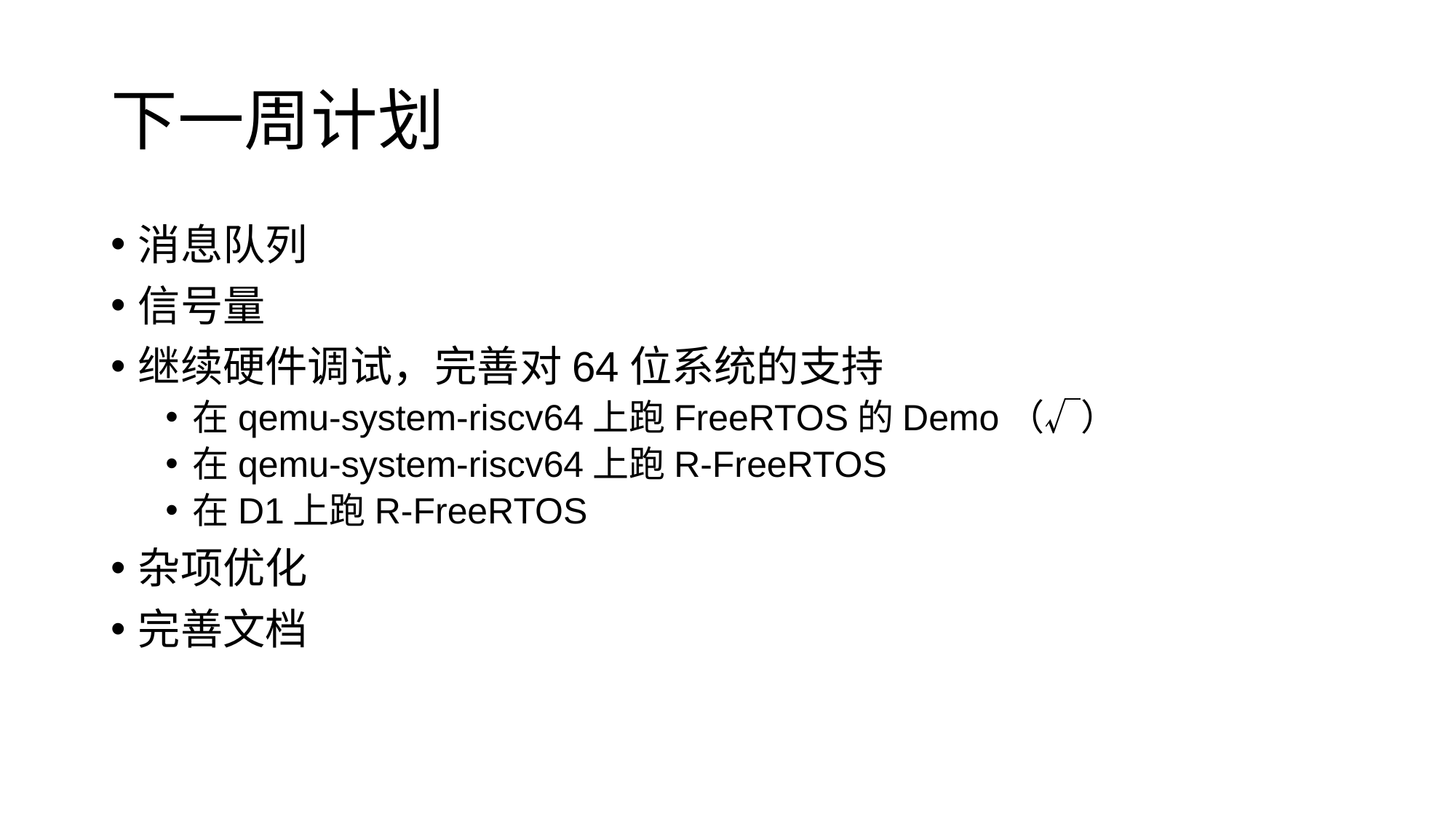

# 下一周计划
消息队列
信号量
继续硬件调试，完善对64位系统的支持
在qemu-system-riscv64上跑FreeRTOS的Demo（√）
在qemu-system-riscv64上跑R-FreeRTOS
在D1上跑R-FreeRTOS
杂项优化
完善文档